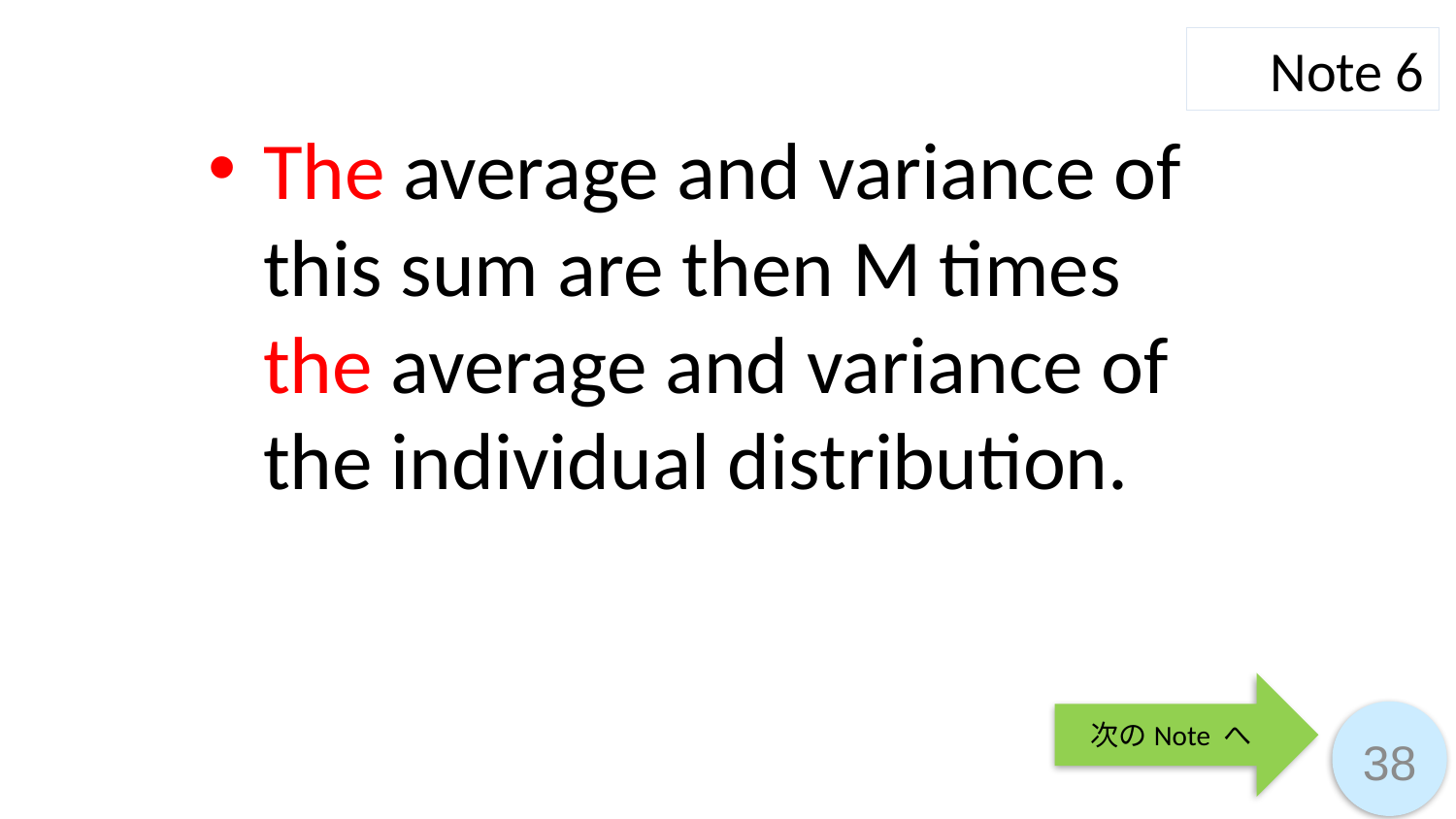

Note 6
The average and variance of this sum are then M times the average and variance of the individual distribution.
次のNote へ
38